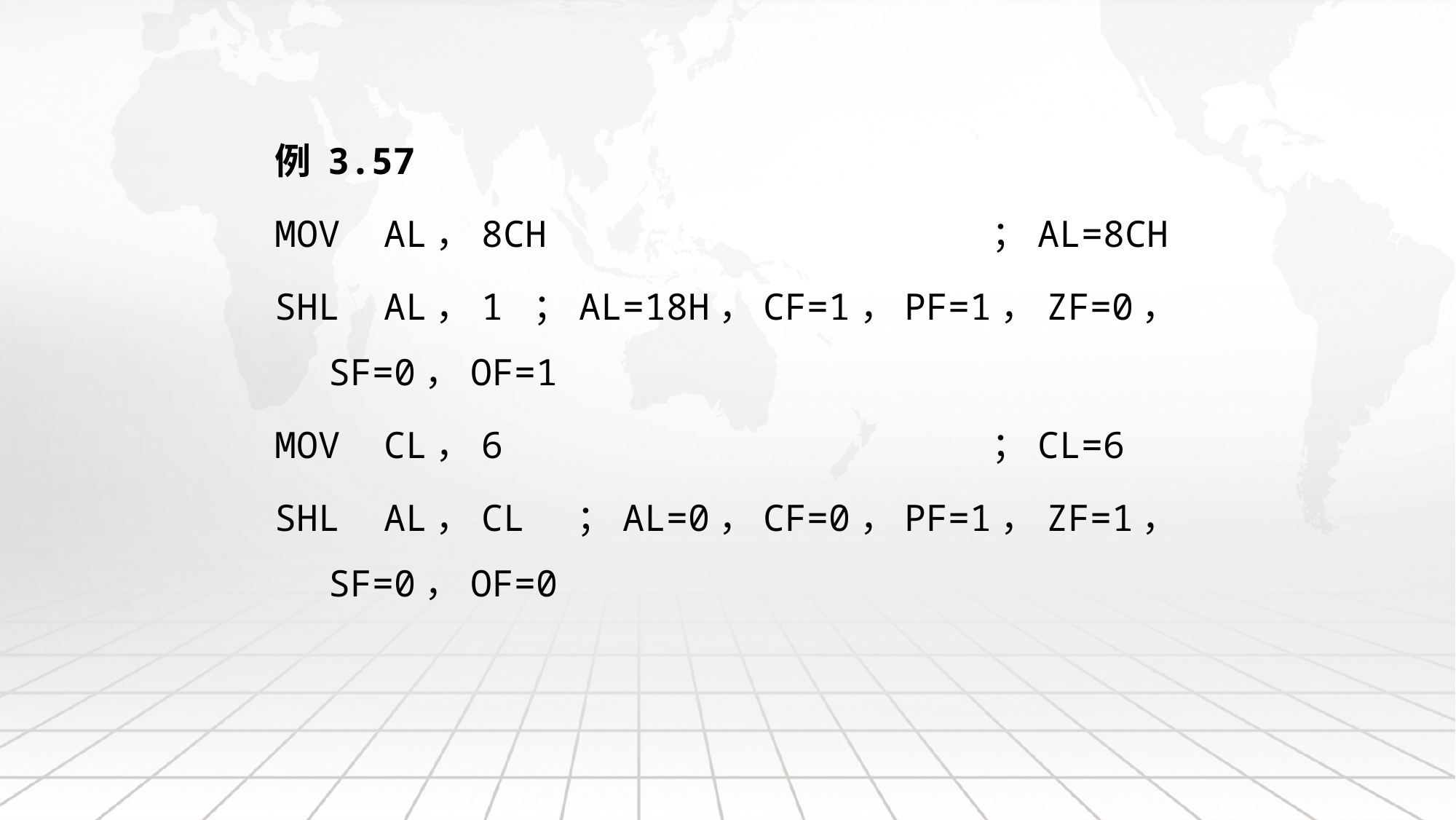

例 3.57
MOV  AL，8CH                    ；AL=8CH
SHL  AL，1 ；AL=18H，CF=1，PF=1，ZF=0，SF=0，OF=1
MOV  CL，6                      ；CL=6
SHL  AL，CL  ；AL=0，CF=0，PF=1，ZF=1，SF=0，OF=0